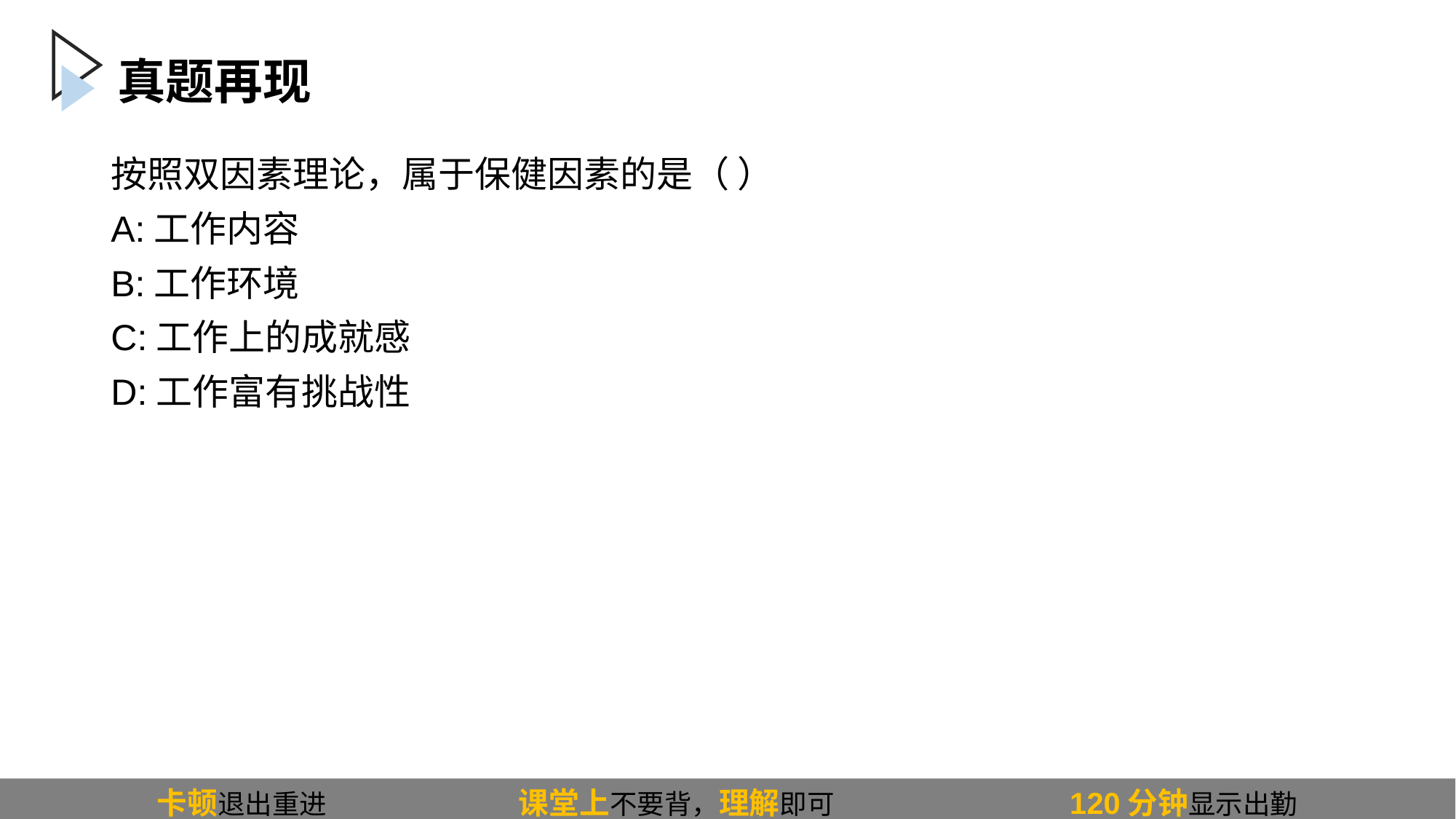

# 真题再现
按照双因素理论，属于保健因素的是（ ）
A:工作内容
B:工作环境
C:工作上的成就感
D:工作富有挑战性